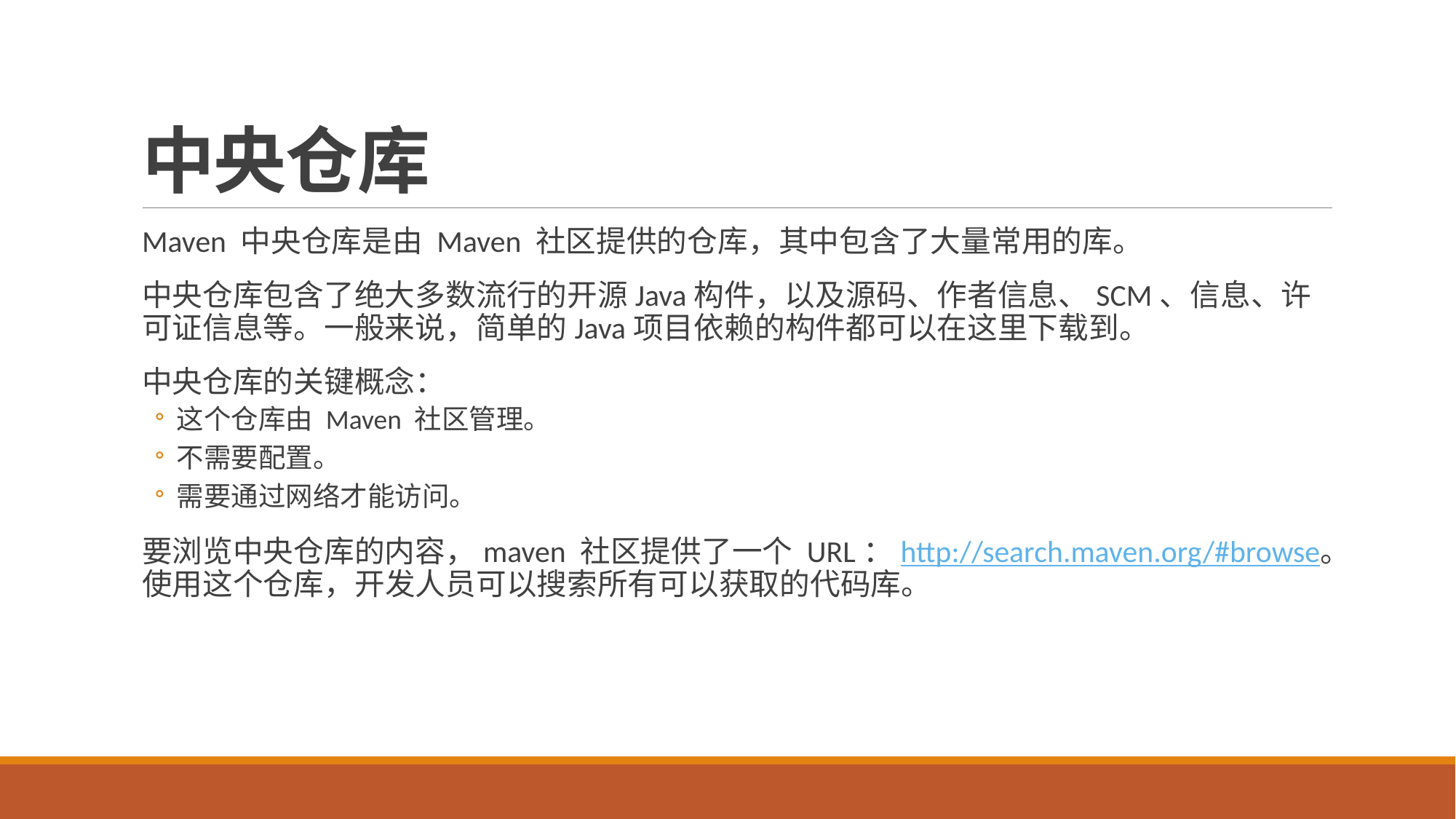

# 中央仓库
Maven 中央仓库是由 Maven 社区提供的仓库，其中包含了大量常用的库。
中央仓库包含了绝大多数流行的开源Java构件，以及源码、作者信息、SCM、信息、许可证信息等。一般来说，简单的Java项目依赖的构件都可以在这里下载到。
中央仓库的关键概念：
这个仓库由 Maven 社区管理。
不需要配置。
需要通过网络才能访问。
要浏览中央仓库的内容，maven 社区提供了一个 URL：http://search.maven.org/#browse。使用这个仓库，开发人员可以搜索所有可以获取的代码库。